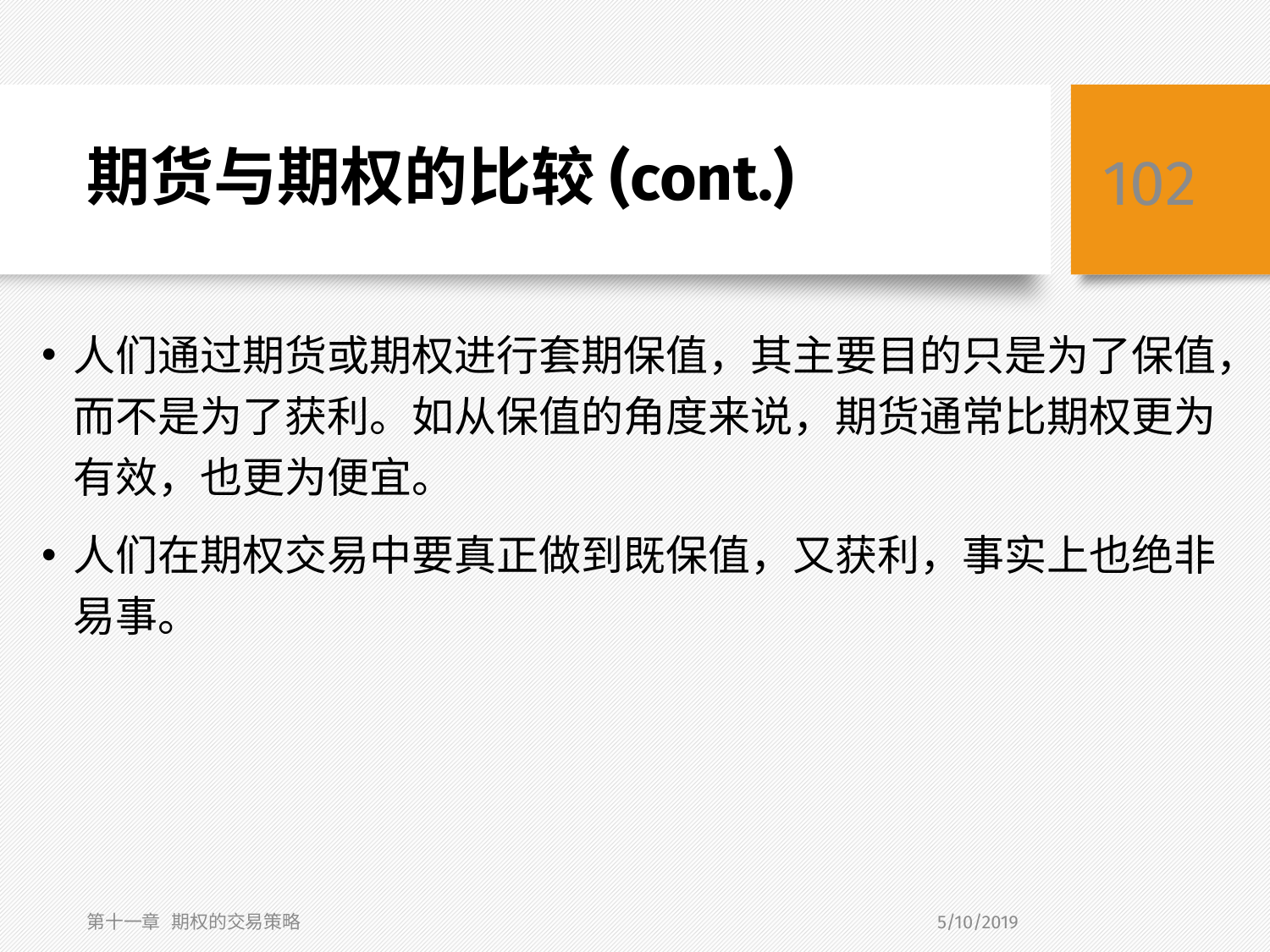

# 期货与期权的比较(cont.)
102
人们通过期货或期权进行套期保值，其主要目的只是为了保值，而不是为了获利。如从保值的角度来说，期货通常比期权更为有效，也更为便宜。
人们在期权交易中要真正做到既保值，又获利，事实上也绝非易事。
5/10/2019
第十一章  期权的交易策略